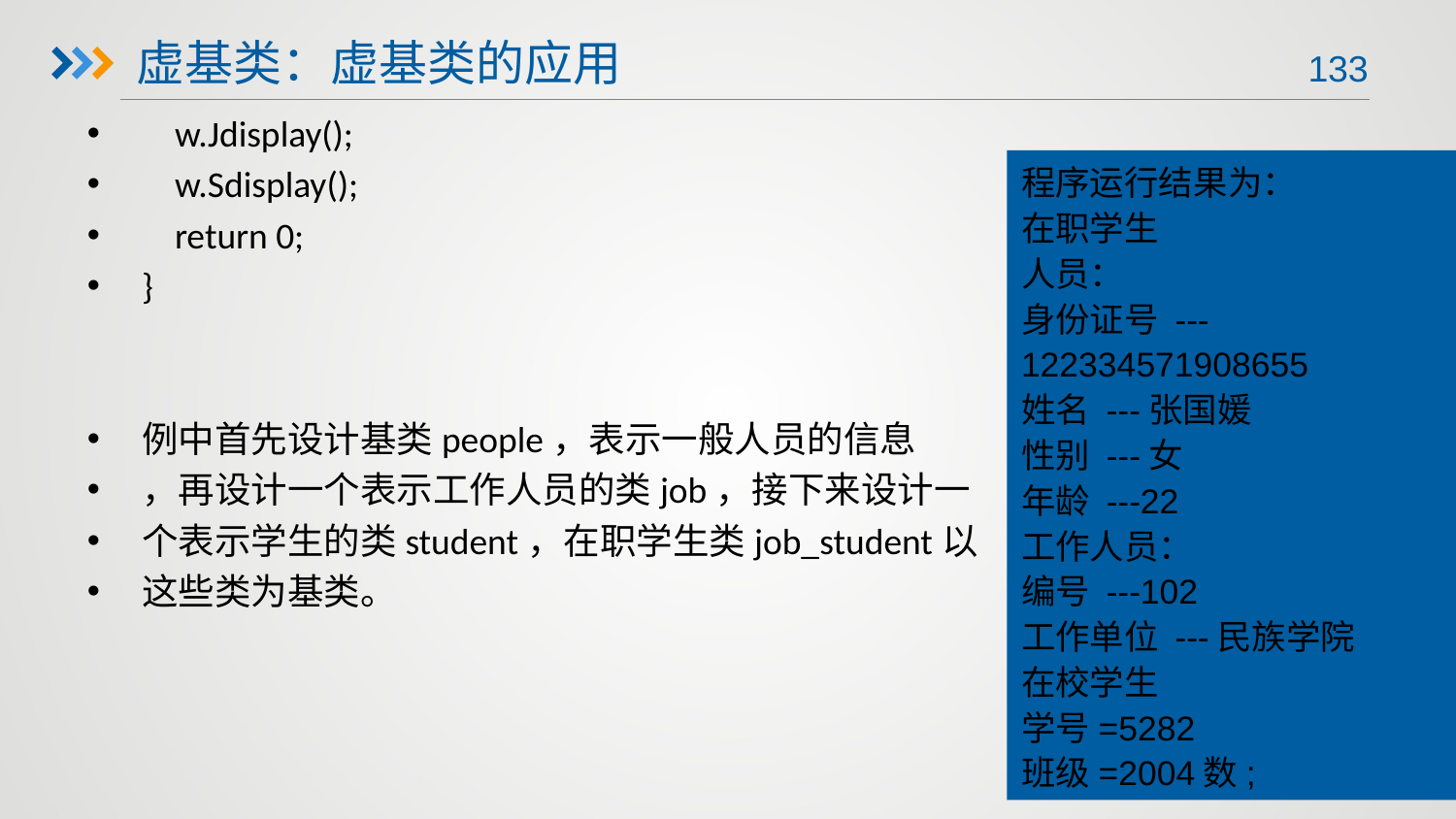

虚基类：虚基类的应用
    w.Jdisplay();
    w.Sdisplay();
    return 0;
}

例中首先设计基类people，表示一般人员的信息
，再设计一个表示工作人员的类job，接下来设计一
个表示学生的类student，在职学生类job_student以
这些类为基类。
程序运行结果为：
在职学生
人员：
身份证号 ---122334571908655
姓名 ---张国媛
性别 ---女
年龄 ---22
工作人员：
编号 ---102
工作单位 ---民族学院
在校学生
学号=5282
班级=2004数;